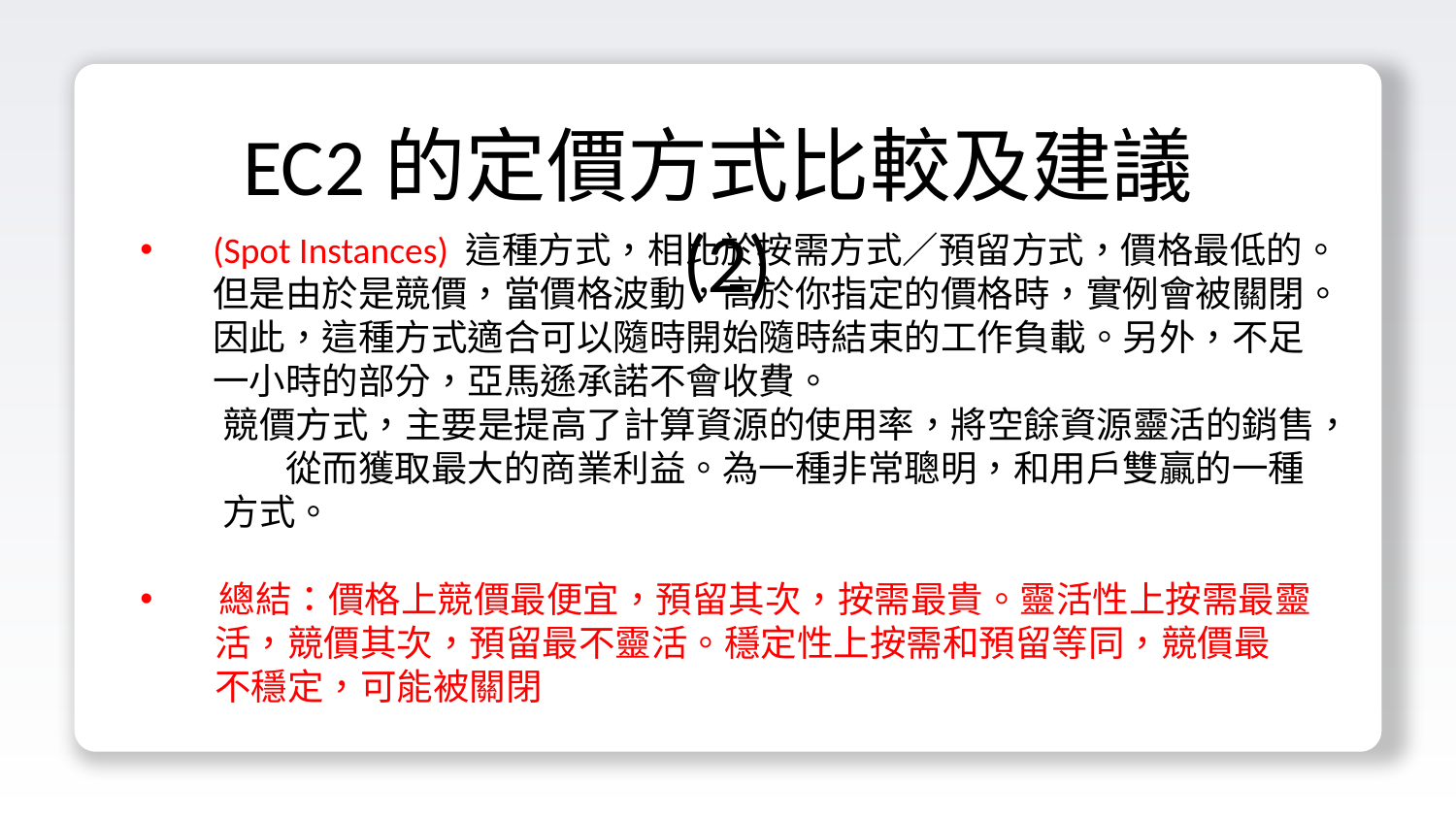

EC2的定價方式比較及建議(2)
(Spot Instances) 這種方式，相比於按需方式／預留方式，價格最低的。但是由於是競價，當價格波動，高於你指定的價格時，實例會被關閉。因此，這種方式適合可以隨時開始隨時結束的工作負載。另外，不足一小時的部分，亞馬遜承諾不會收費。
         競價方式，主要是提高了計算資源的使用率，將空餘資源靈活的銷售，	從而獲取最大的商業利益。為一種非常聰明，和用戶雙贏的一種
         方式。

   總結：價格上競價最便宜，預留其次，按需最貴。靈活性上按需最靈
        活，競價其次，預留最不靈活。穩定性上按需和預留等同，競價最
        不穩定，可能被關閉